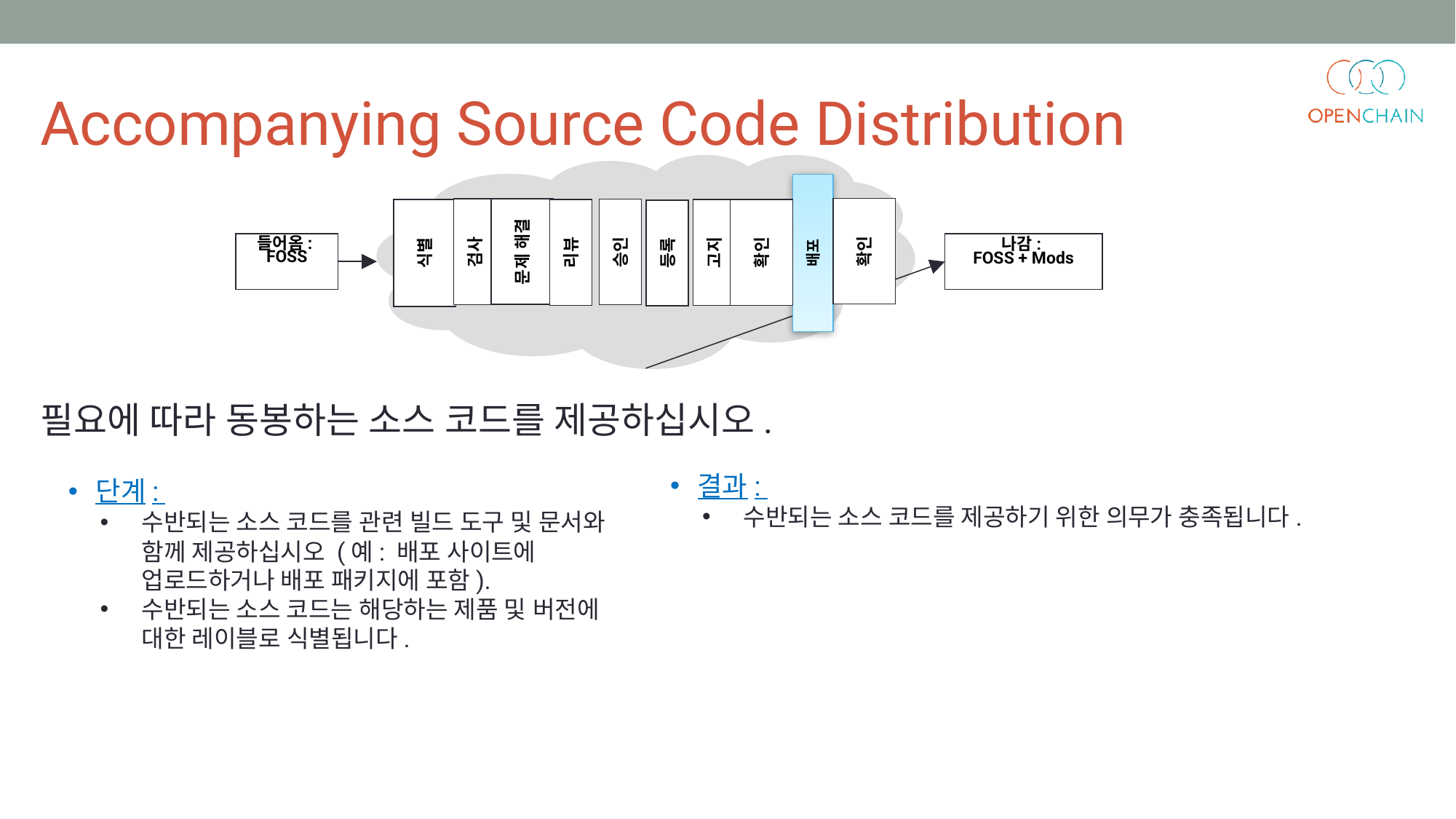

Accompanying Source Code Distribution

확인
문제 해결
확인
식별
검사
승인
리뷰
고지
등록
배포
나감:
FOSS + Mods
들어옴:
FOSS
필요에 따라 동봉하는 소스 코드를 제공하십시오.
결과:
수반되는 소스 코드를 제공하기 위한 의무가 충족됩니다.

단계:
수반되는 소스 코드를 관련 빌드 도구 및 문서와 함께 제공하십시오 (예: 배포 사이트에 업로드하거나 배포 패키지에 포함).
수반되는 소스 코드는 해당하는 제품 및 버전에 대한 레이블로 식별됩니다.